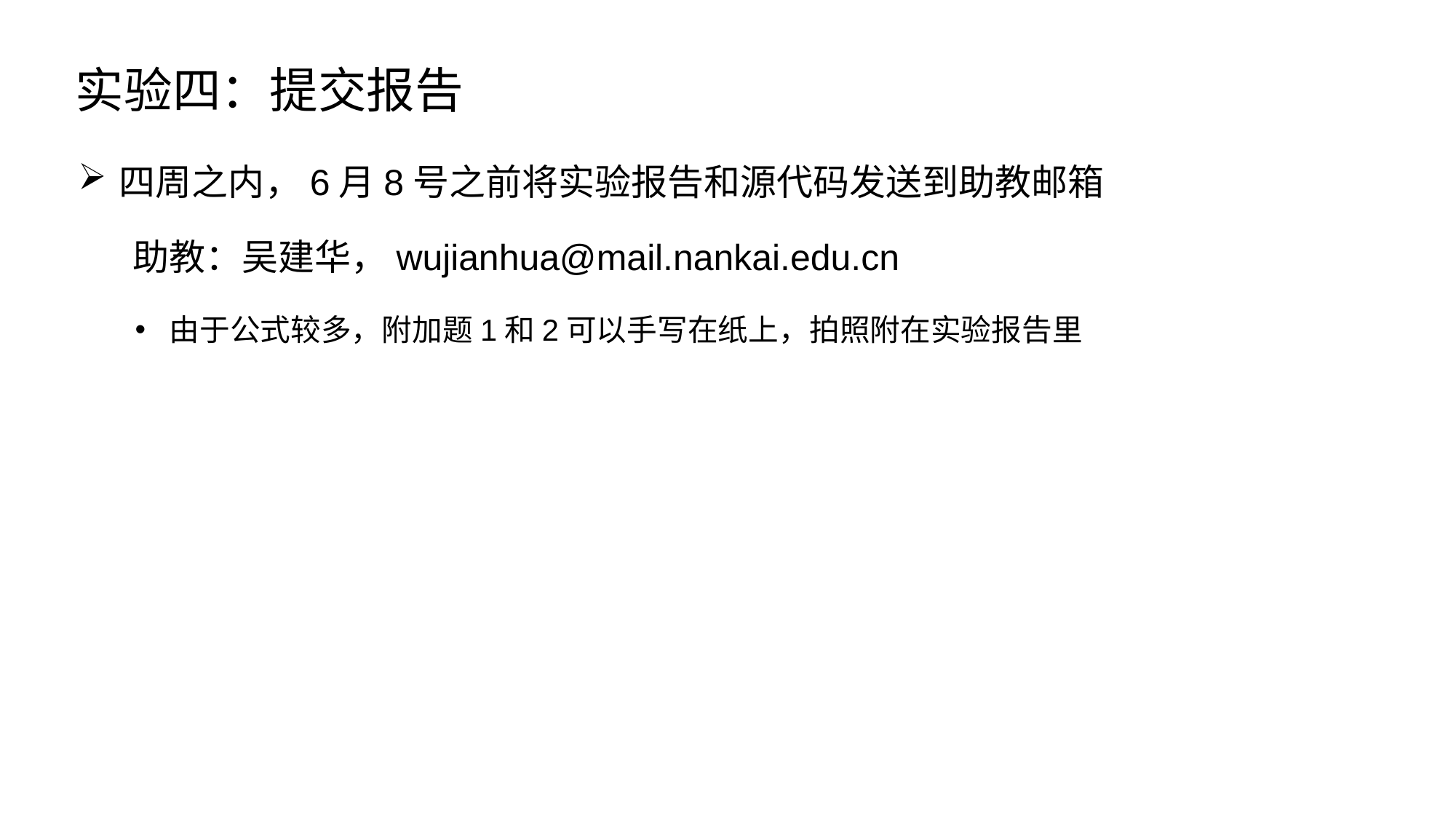

实验四：提交报告
四周之内，6月8号之前将实验报告和源代码发送到助教邮箱
  助教：吴建华，wujianhua@mail.nankai.edu.cn
由于公式较多，附加题1和2可以手写在纸上，拍照附在实验报告里